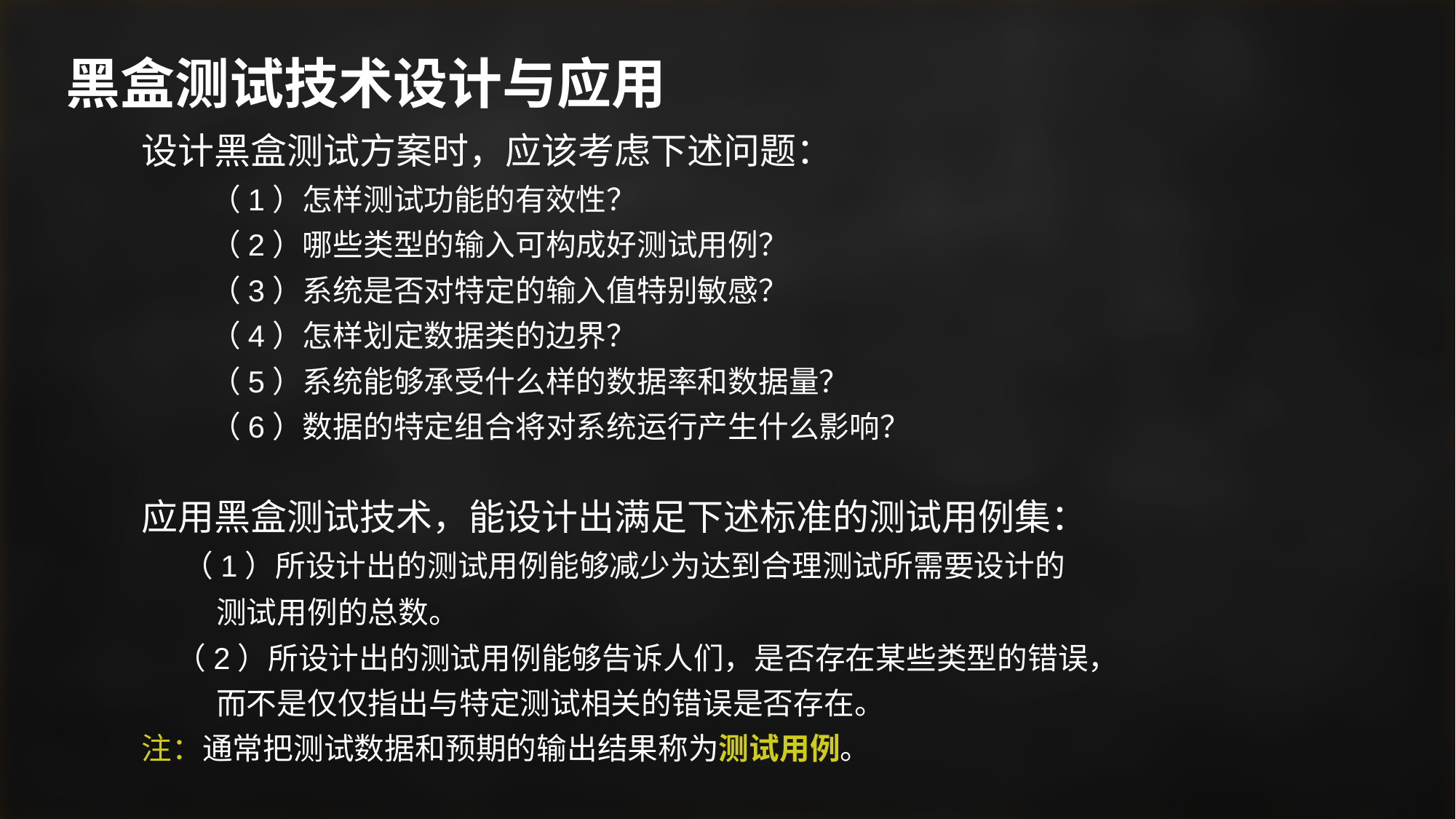

# 黑盒测试技术设计与应用
设计黑盒测试方案时，应该考虑下述问题：
（1）怎样测试功能的有效性？
（2）哪些类型的输入可构成好测试用例？
（3）系统是否对特定的输入值特别敏感？
（4）怎样划定数据类的边界？
（5）系统能够承受什么样的数据率和数据量？
（6）数据的特定组合将对系统运行产生什么影响？

应用黑盒测试技术，能设计出满足下述标准的测试用例集：
    （1）所设计出的测试用例能够减少为达到合理测试所需要设计的
          测试用例的总数。
    （2）所设计出的测试用例能够告诉人们，是否存在某些类型的错误，
          而不是仅仅指出与特定测试相关的错误是否存在。
注：通常把测试数据和预期的输出结果称为测试用例。